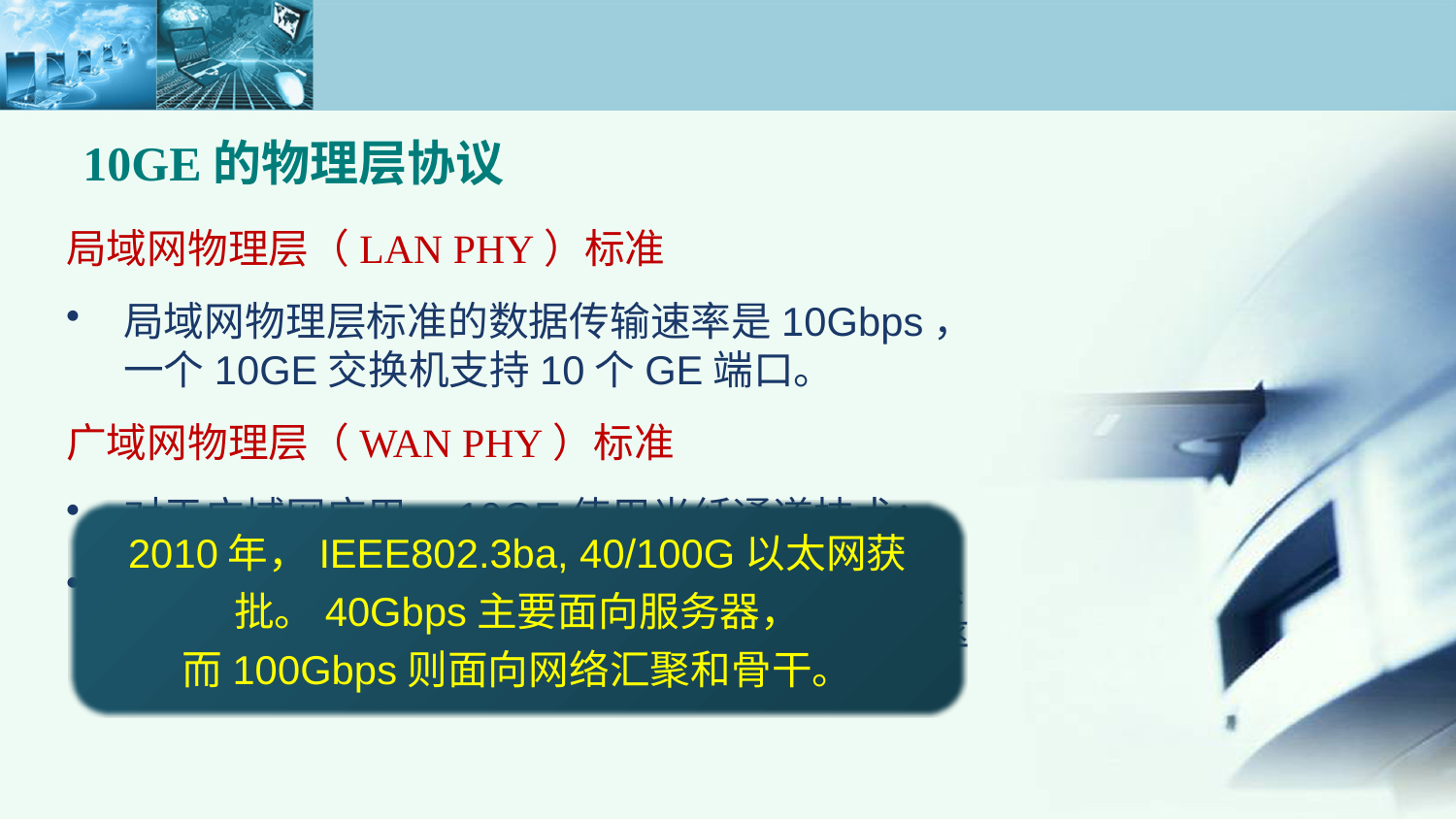

10GE的物理层协议
局域网物理层（LAN PHY）标准
局域网物理层标准的数据传输速率是10Gbps，一个10GE交换机支持10个GE端口。
广域网物理层（WAN PHY）标准
对于广域网应用，10GE使用光纤通道技术；
10GE广域网物理层采用光纤通道技术速率体系SONET/SDH的OC-192/STM-64的标准，速率为9.95328Gbps；
2010年，IEEE802.3ba, 40/100G以太网获批。40Gbps主要面向服务器，
而100Gbps则面向网络汇聚和骨干。